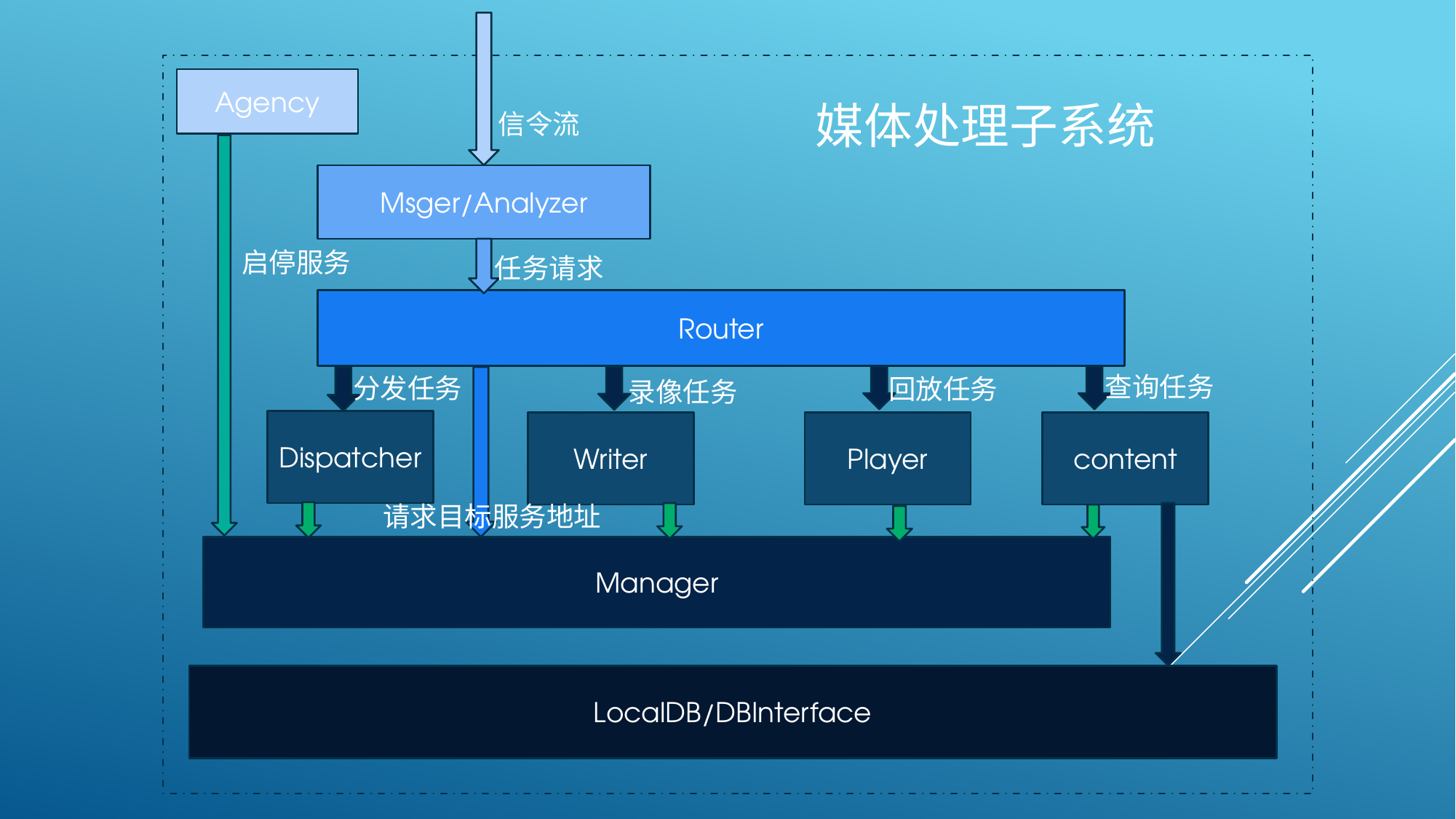

Agency
媒体处理子系统
信令流

Msger/Analyzer

启停服务
任务请求
Router
查询任务
分发任务

回放任务

录像任务
Dispatcher
Writer
Player
content
请求目标服务地址

Manager
LocalDB/DBInterface